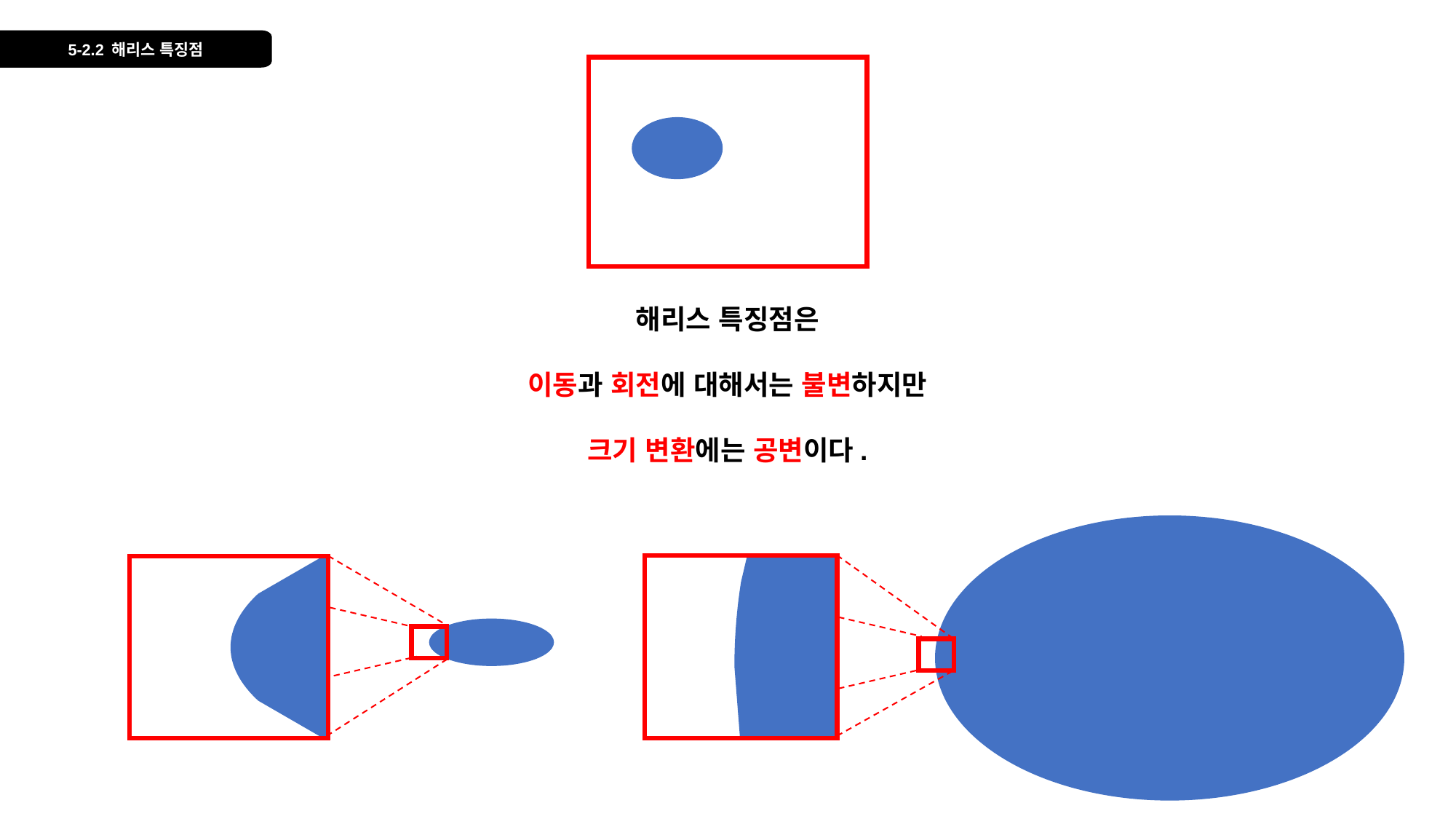

5-2.2 해리스 특징점

해리스 특징점은

이동과 회전에 대해서는 불변하지만

크기 변환에는 공변이다.